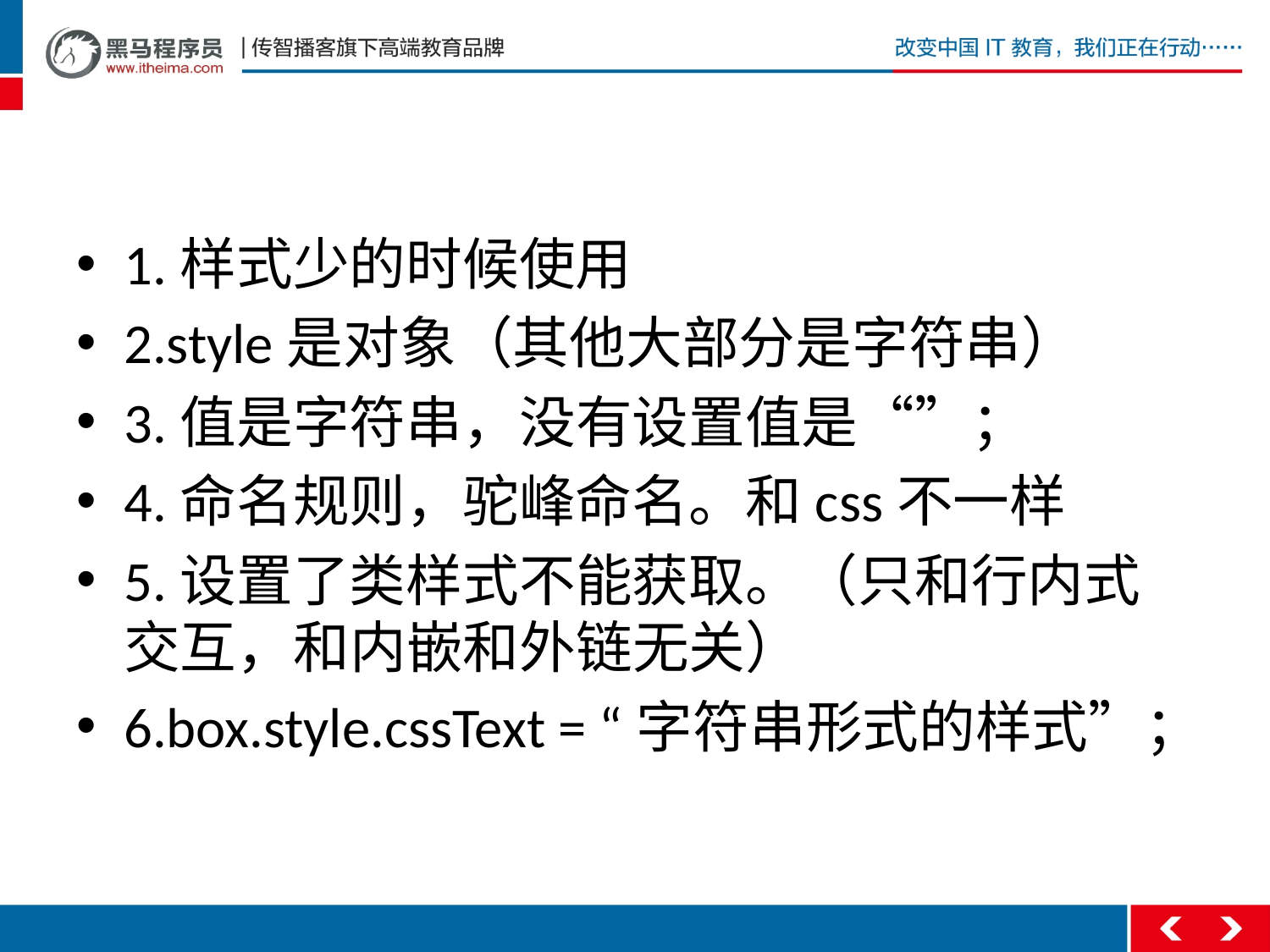

#
1.样式少的时候使用
2.style是对象（其他大部分是字符串）
3.值是字符串，没有设置值是“”；
4.命名规则，驼峰命名。和css不一样
5.设置了类样式不能获取。（只和行内式交互，和内嵌和外链无关）
6.box.style.cssText = “字符串形式的样式”；